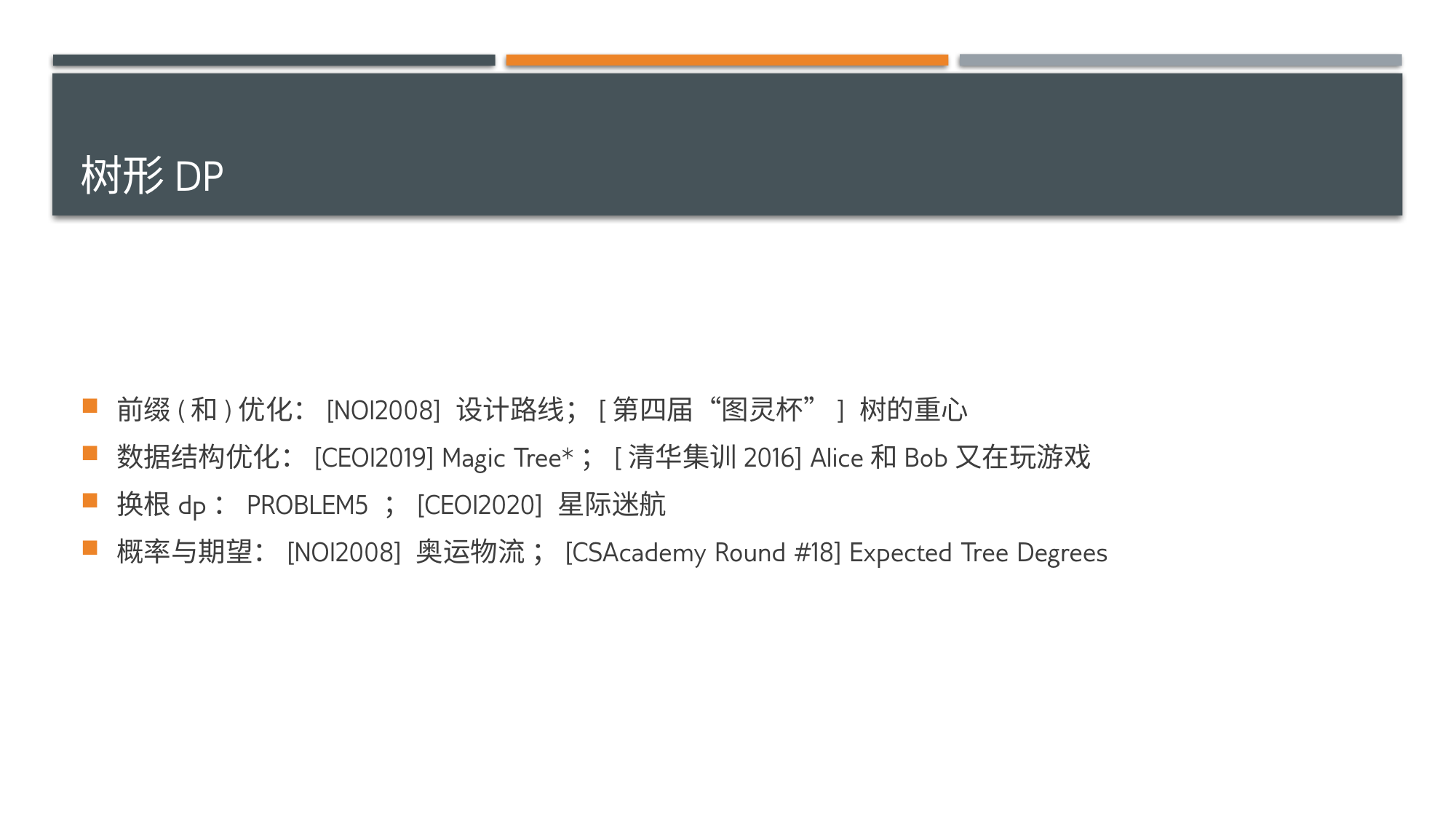

# 树形dp
前缀(和)优化：[NOI2008] 设计路线；[第四届“图灵杯”] 树的重心
数据结构优化：[CEOI2019] Magic Tree*；[清华集训2016] Alice和Bob又在玩游戏
换根dp：PROBLEM5 ；[CEOI2020] 星际迷航
概率与期望：[NOI2008] 奥运物流 ；[CSAcademy Round #18] Expected Tree Degrees